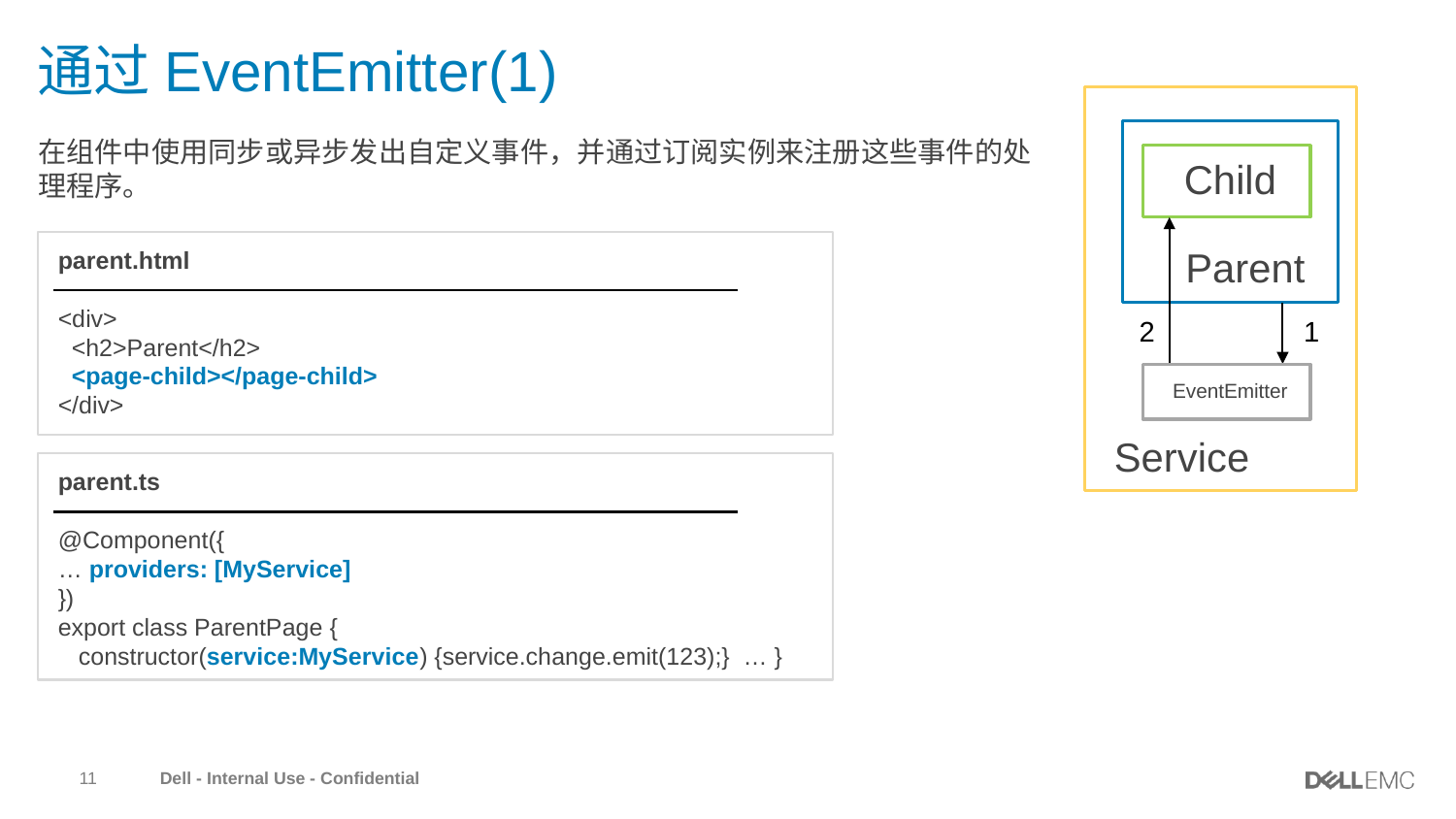

# 通过EventEmitter(1)

Service

Parent
在组件中使用同步或异步发出自定义事件，并通过订阅实例来注册这些事件的处理程序。
Child

parent.html

<div>
  <h2>Parent</h2>
  <page-child></page-child>
</div>
1
2
EventEmitter

parent.ts

@Component({
… providers: [MyService]
})
export class ParentPage {
   constructor(service:MyService) {service.change.emit(123);}  … }